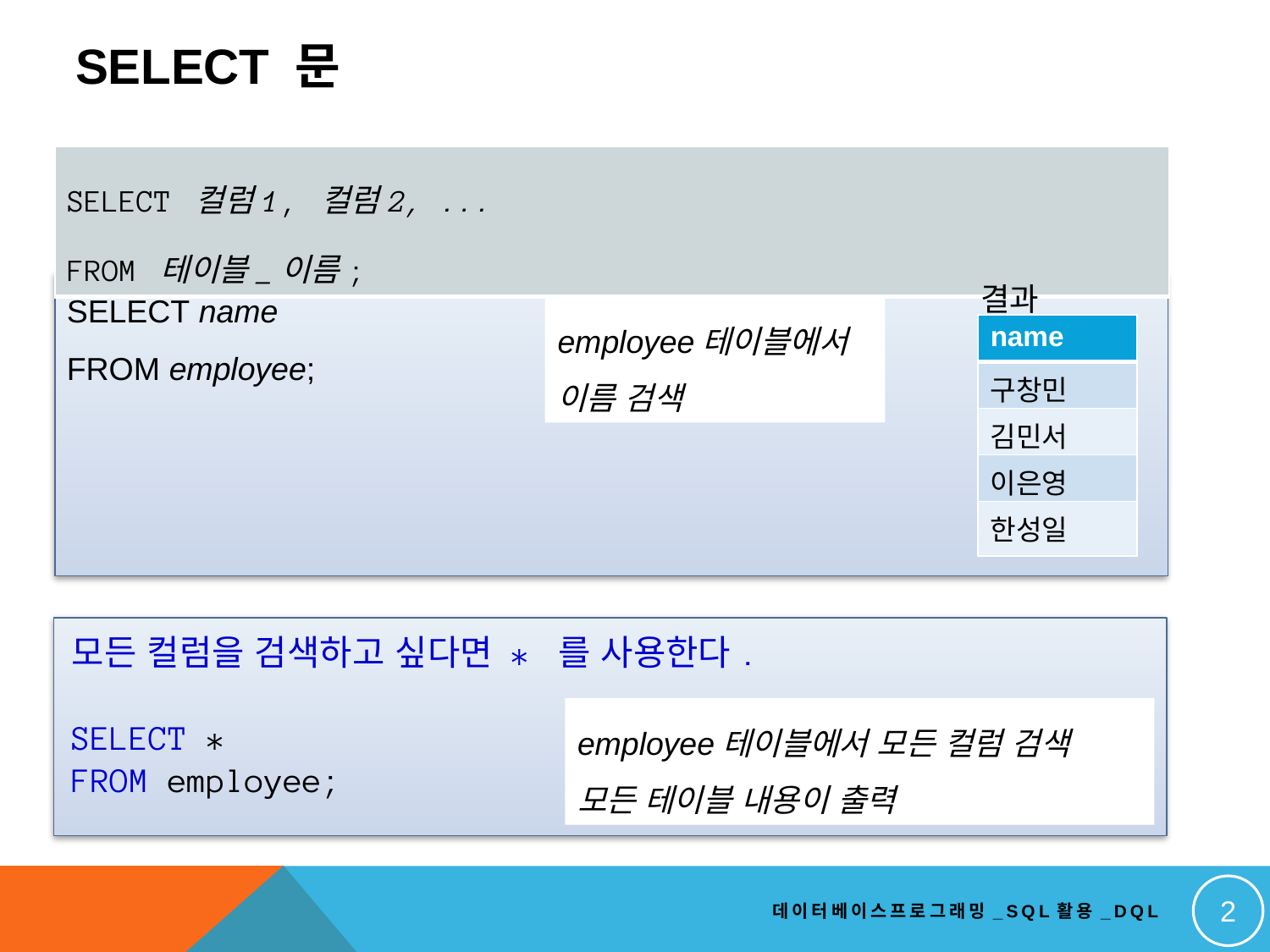

select 문
| SELECT 컬럼1, 컬럼2, ... FROM 테이블\_이름; |
| --- |
SELECT name
FROM employee;
결과

employee테이블에서 이름 검색
| name |
| --- |
| 구창민 |
| 김민서 |
| 이은영 |
| 한성일 |

모든 컬럼을 검색하고 싶다면 * 를 사용한다.

SELECT *
FROM employee;
employee테이블에서 모든 컬럼 검색
모든 테이블 내용이 출력
2
데이터베이스프로그래밍_SQL활용_DQL